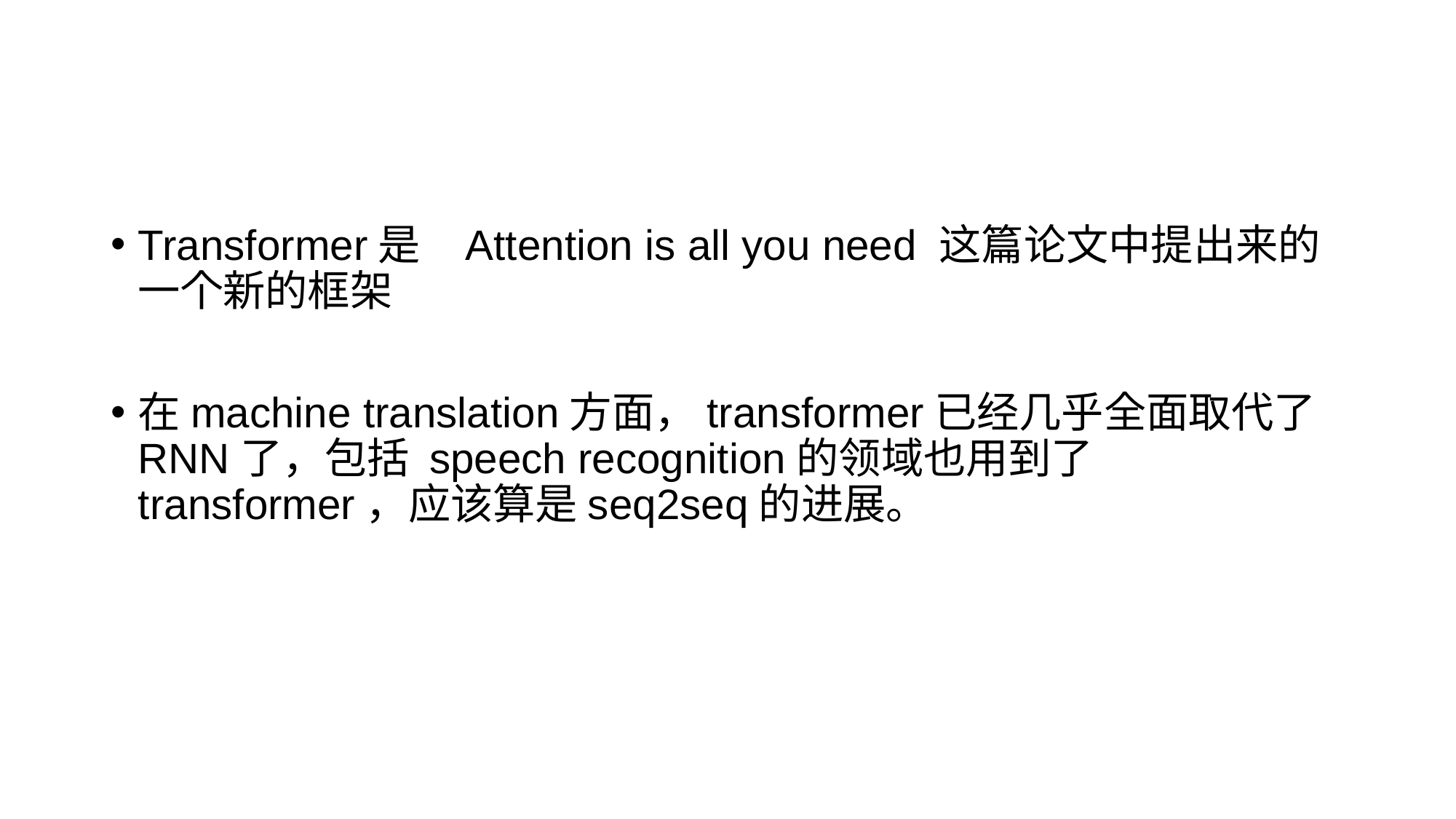

#
Transformer是	Attention is all you need 这篇论文中提出来的一个新的框架

在machine translation方面，transformer已经几乎全面取代了RNN了，包括 speech recognition的领域也用到了transformer，应该算是seq2seq的进展。